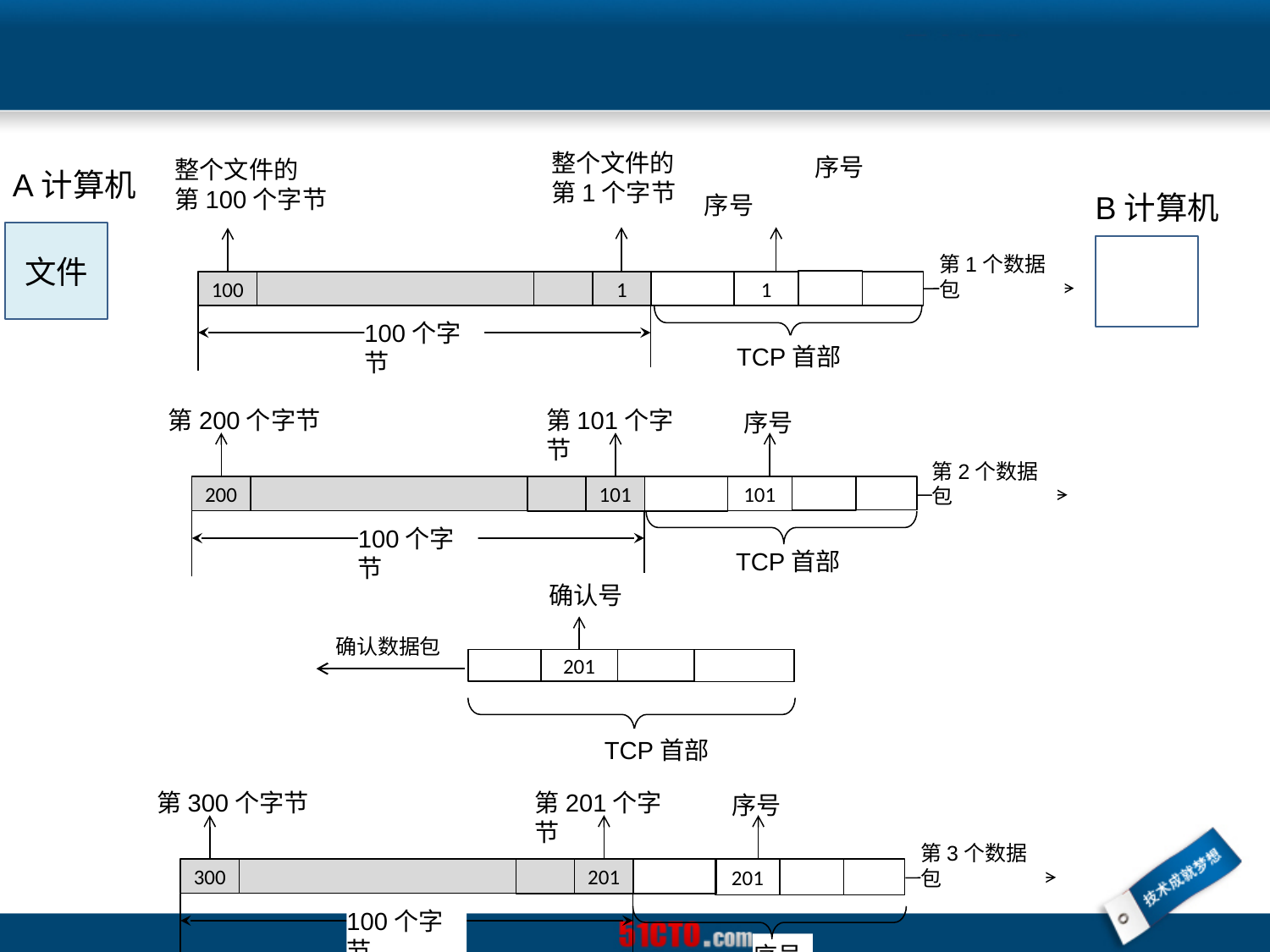

整个文件的
第1个字节
序号
整个文件的
第100个字节
整个文件的
第1个字节
A计算机
B计算机
序号

文件

第1个数据包

100

1

1
100个字节
TCP首部

第200个字节
第101个字节
序号
第2个数据包
101

200

101
100个字节
TCP首部

确认号
确认数据包
201

TCP首部
第300个字节
第201个字节
序号

第3个数据包

300

201
201
100个字节
序号